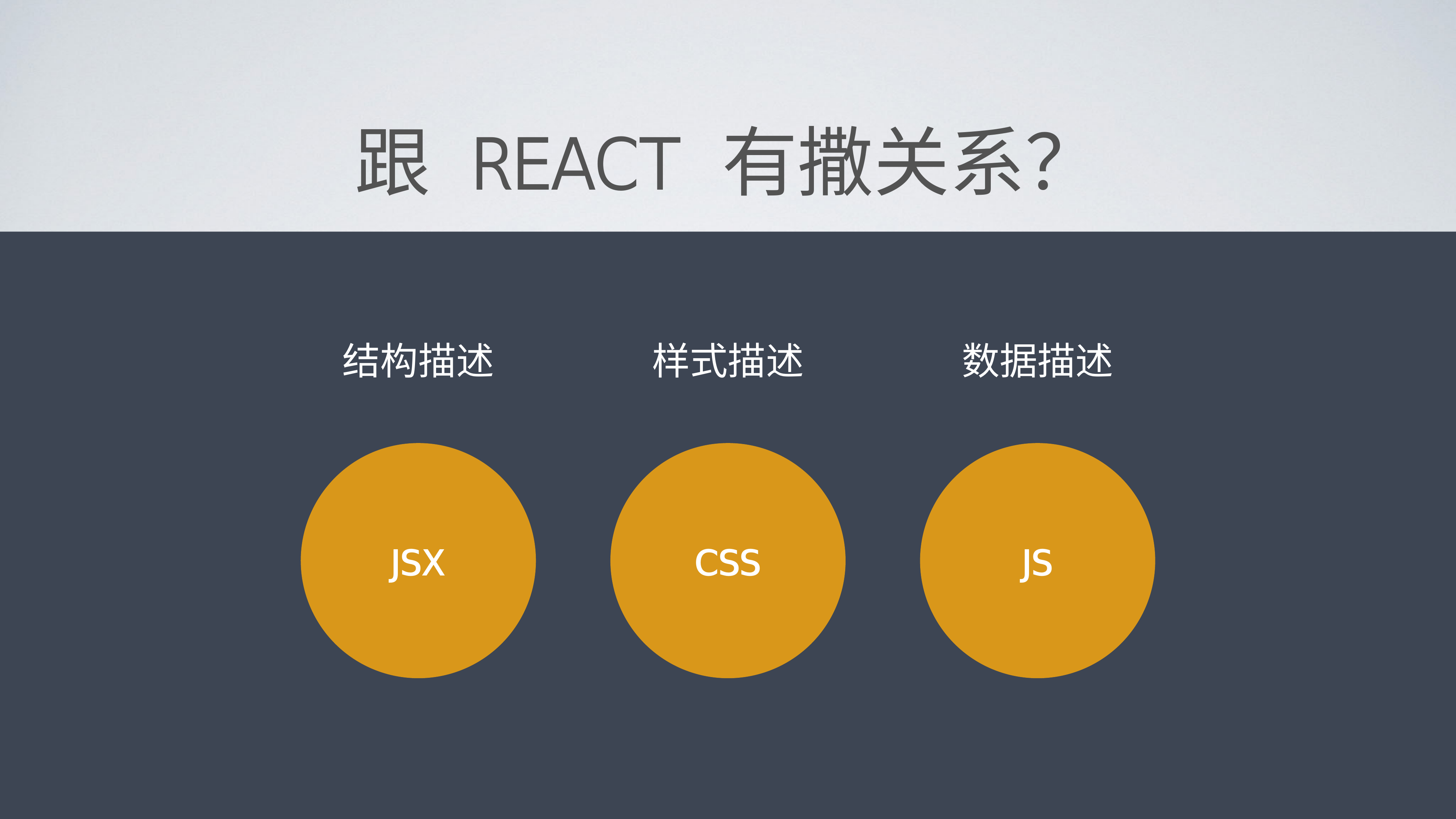

# 跟 rEACT 有撒关系？

结构描述
样式描述
数据描述
JSX
CSS
JS